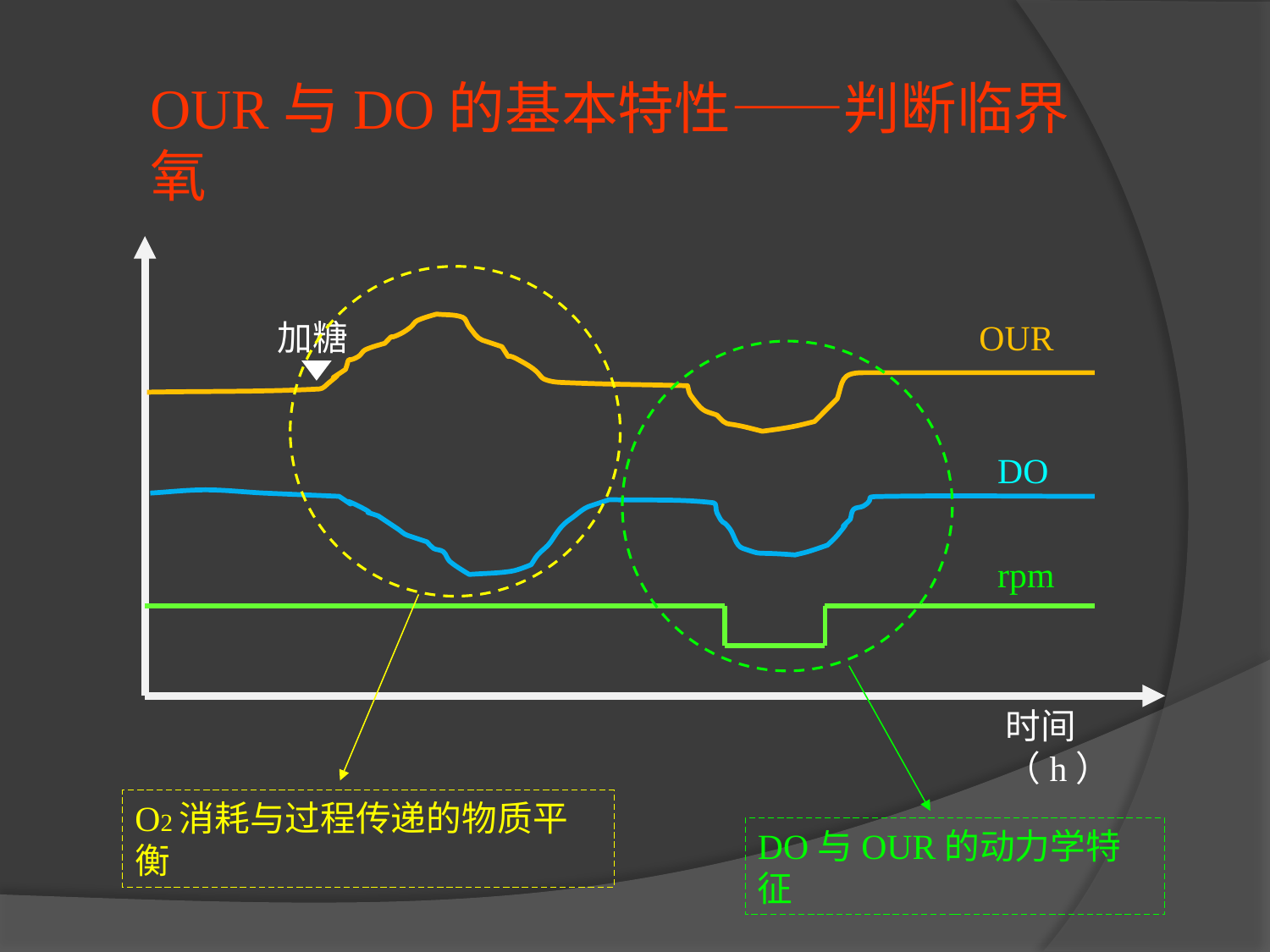

OUR与DO的基本特性——判断临界氧

加糖

OUR

DO
rpm
O2消耗与过程传递的物质平衡
DO与OUR的动力学特征
时间（h）